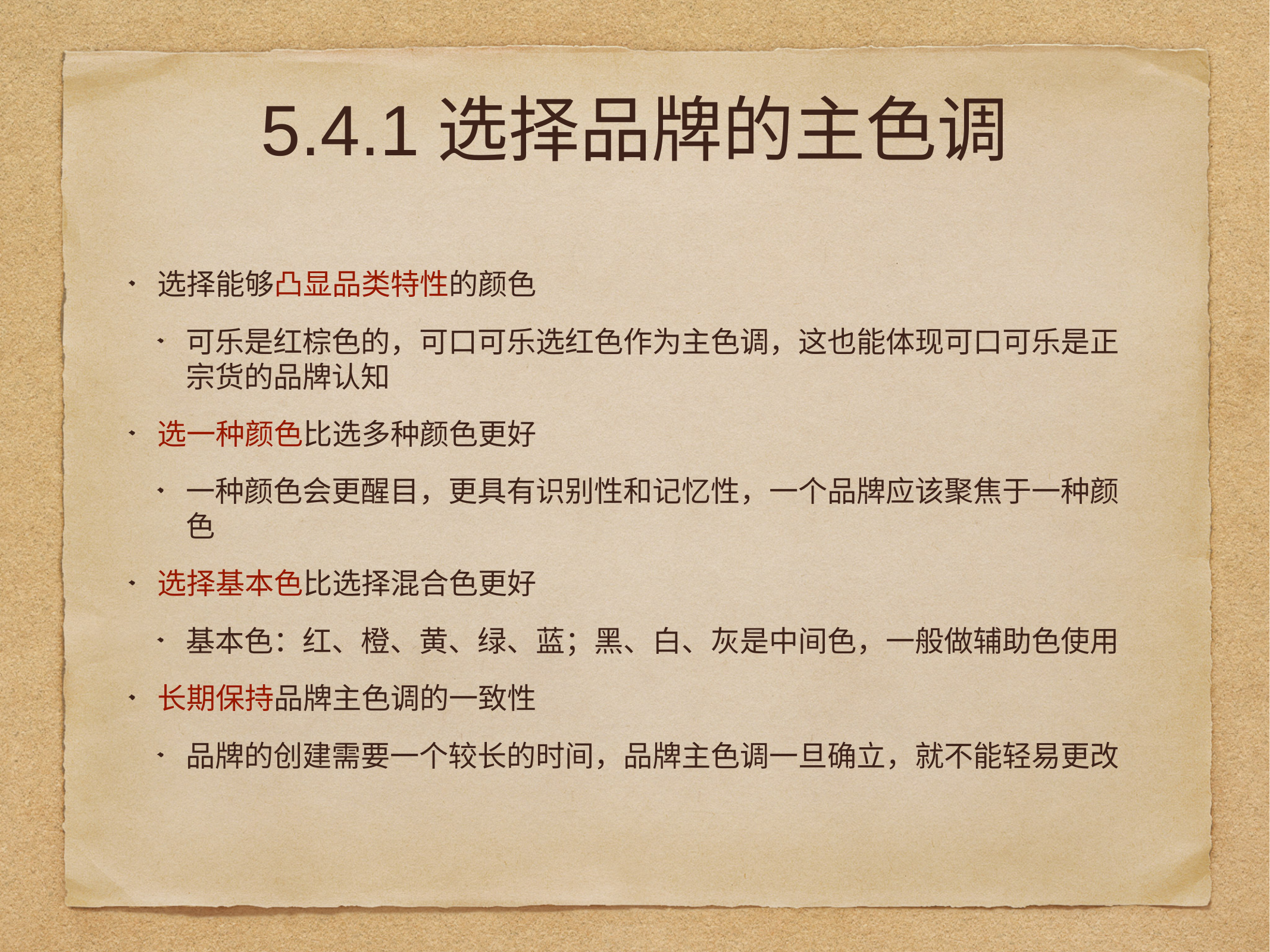

# 5.4.1选择品牌的主色调
选择能够凸显品类特性的颜色
可乐是红棕色的，可口可乐选红色作为主色调，这也能体现可口可乐是正宗货的品牌认知
选一种颜色比选多种颜色更好
一种颜色会更醒目，更具有识别性和记忆性，一个品牌应该聚焦于一种颜色
选择基本色比选择混合色更好
基本色：红、橙、黄、绿、蓝；黑、白、灰是中间色，一般做辅助色使用
长期保持品牌主色调的一致性
品牌的创建需要一个较长的时间，品牌主色调一旦确立，就不能轻易更改